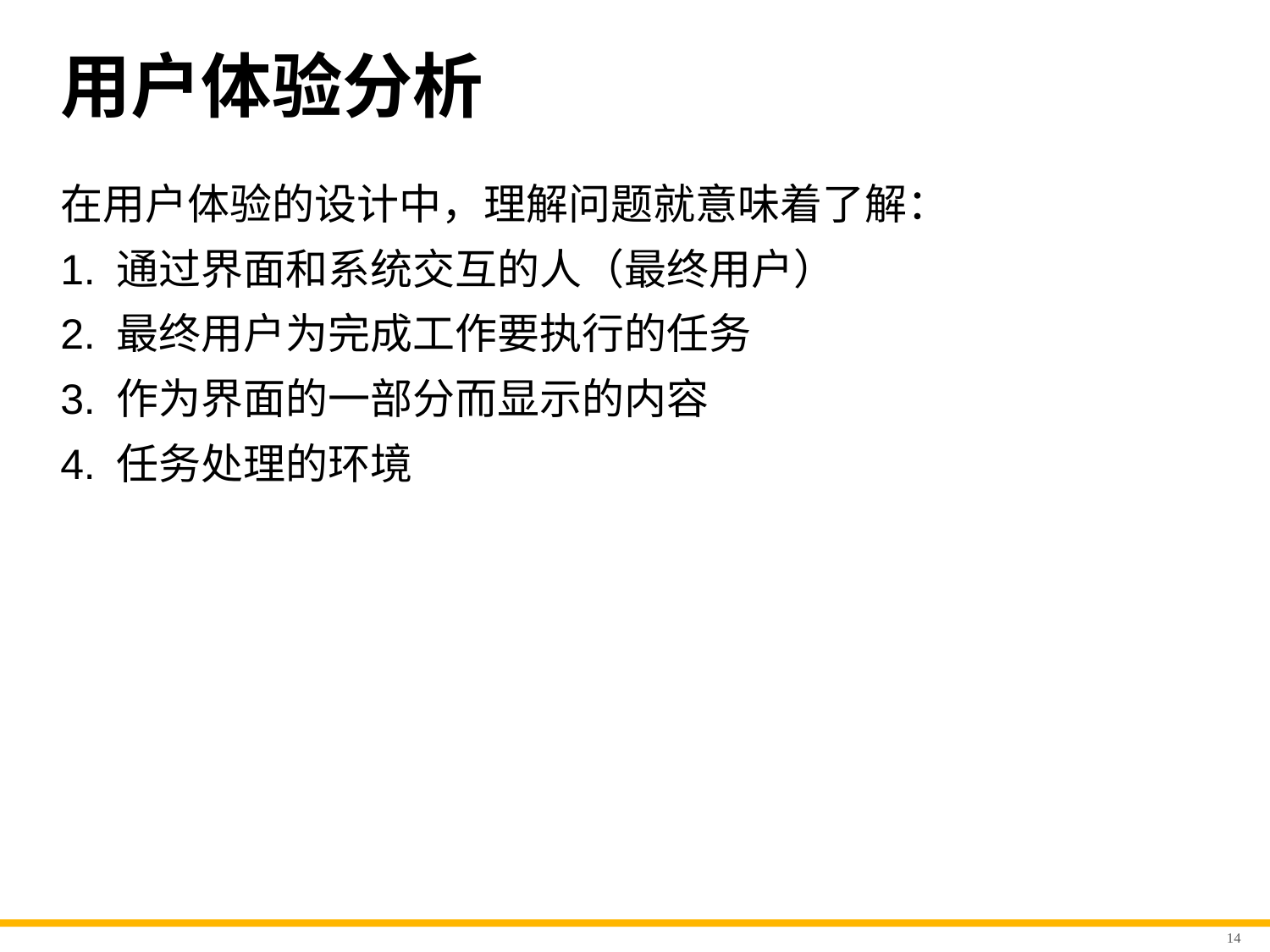

# 用户体验分析
在用户体验的设计中，理解问题就意味着了解：
通过界面和系统交互的人（最终用户）
最终用户为完成工作要执行的任务
作为界面的一部分而显示的内容
任务处理的环境
14